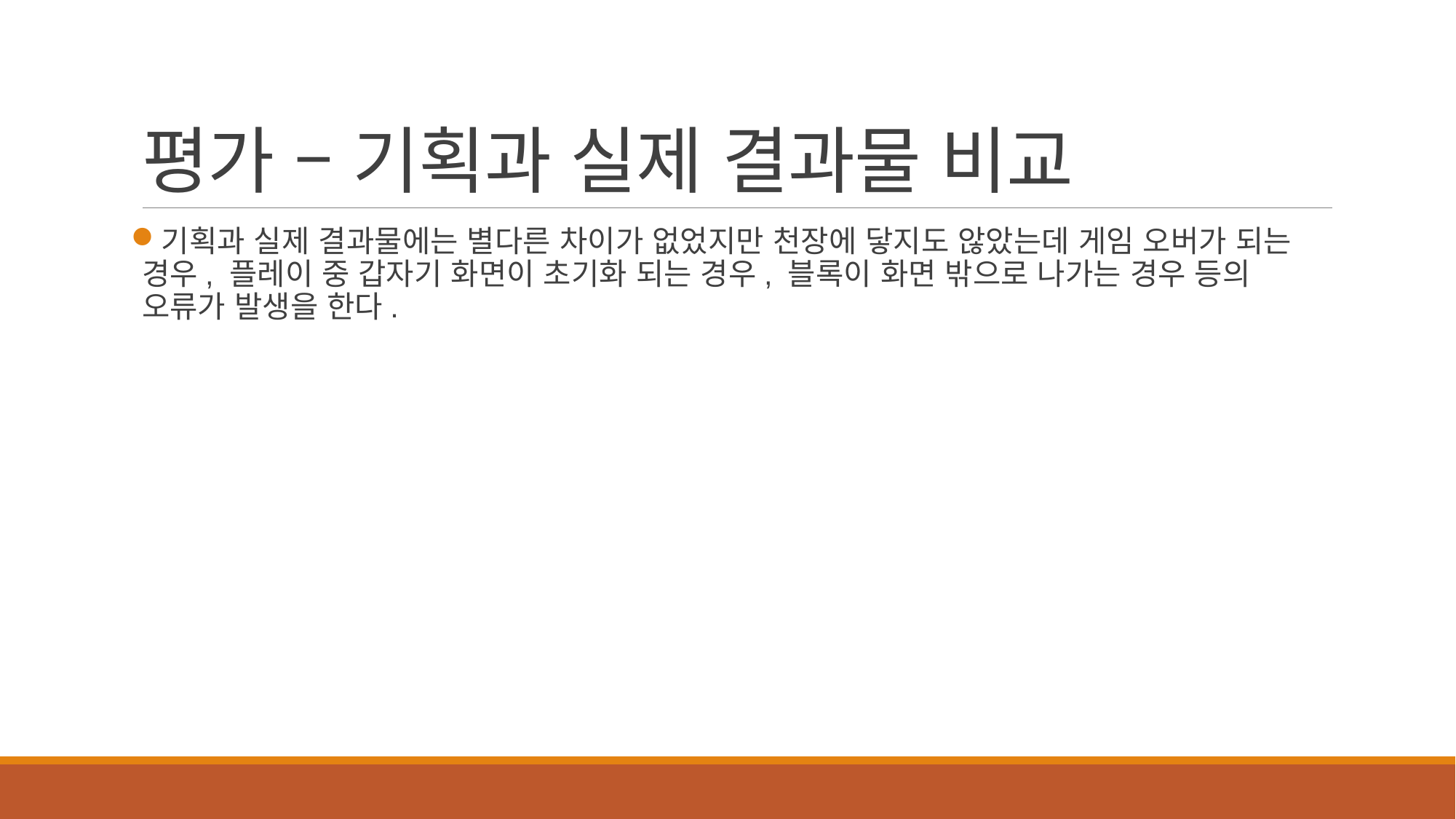

# 평가 – 기획과 실제 결과물 비교
기획과 실제 결과물에는 별다른 차이가 없었지만 천장에 닿지도 않았는데 게임 오버가 되는 경우, 플레이 중 갑자기 화면이 초기화 되는 경우, 블록이 화면 밖으로 나가는 경우 등의 오류가 발생을 한다.